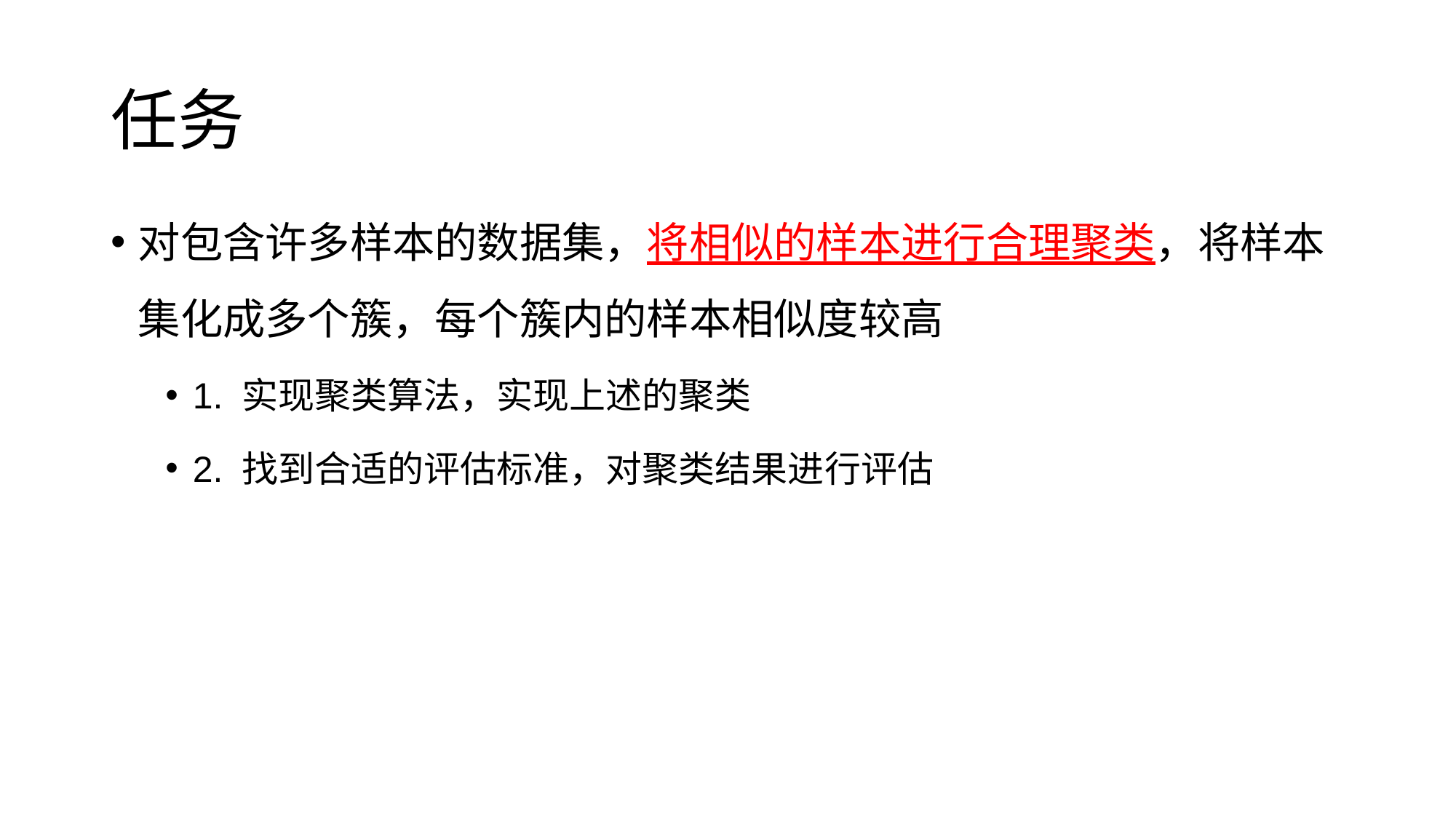

# 任务
对包含许多样本的数据集，将相似的样本进行合理聚类，将样本集化成多个簇，每个簇内的样本相似度较高
1. 实现聚类算法，实现上述的聚类
2. 找到合适的评估标准，对聚类结果进行评估